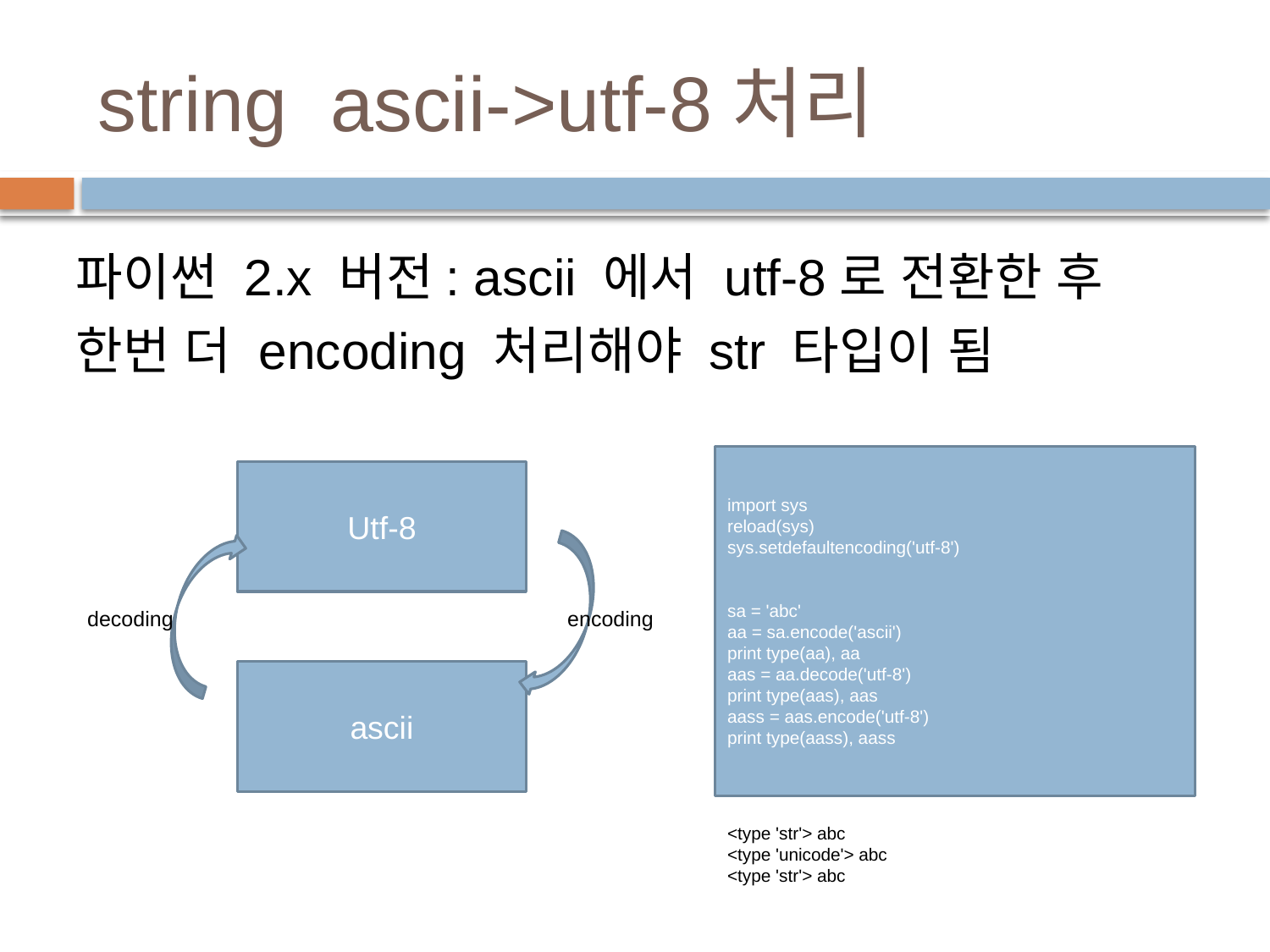

# string  ascii->utf-8처리
파이썬 2.x 버전: ascii 에서 utf-8로 전환한 후 한번 더 encoding 처리해야 str 타입이 됨
import sys
reload(sys)
sys.setdefaultencoding('utf-8')

sa = 'abc'
aa = sa.encode('ascii')
print type(aa), aa
aas = aa.decode('utf-8')
print type(aas), aas
aass = aas.encode('utf-8')
print type(aass), aass
Utf-8

decoding
encoding
ascii
<type 'str'> abc
<type 'unicode'> abc
<type 'str'> abc